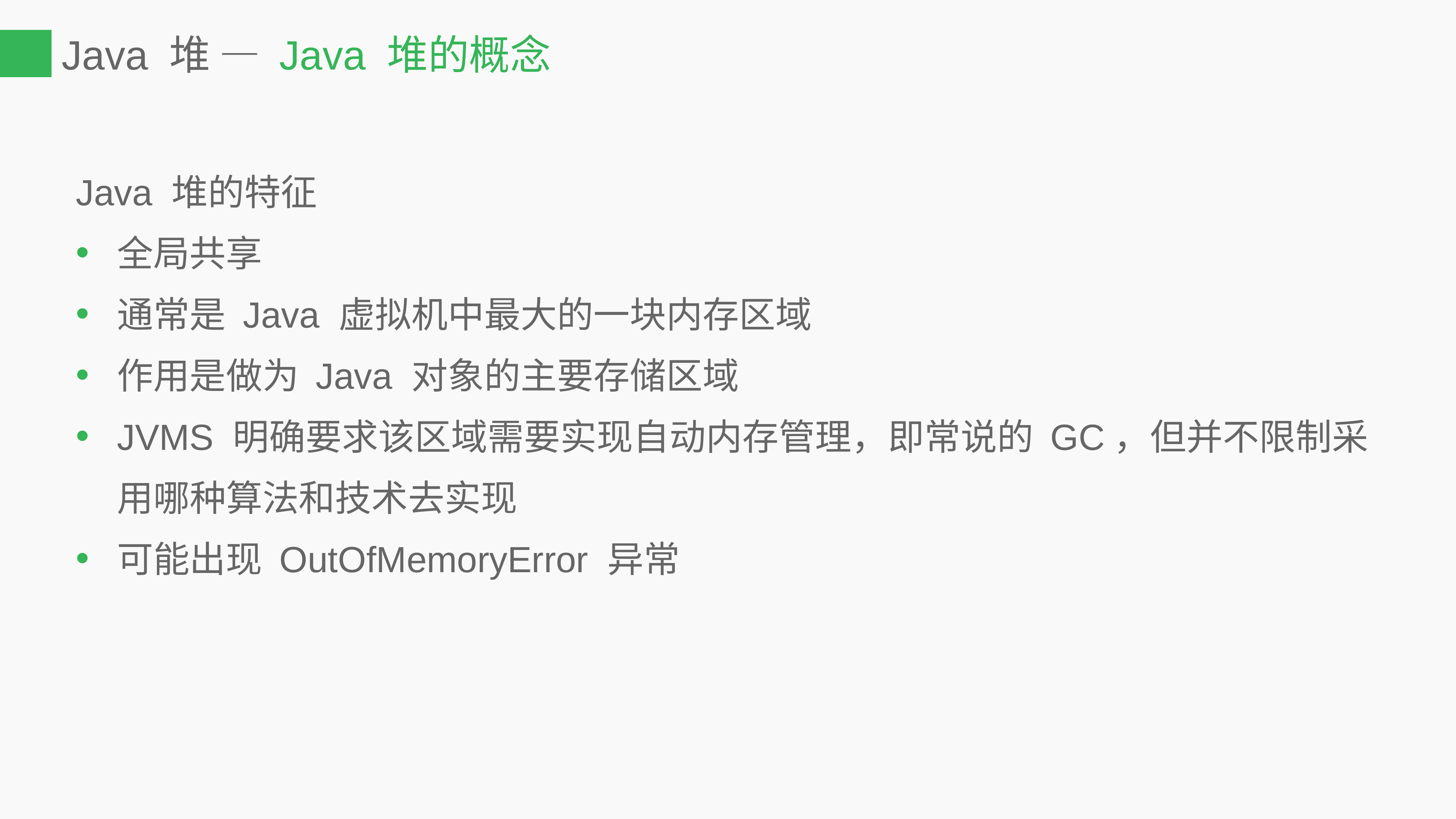

# Java 堆 — Java 堆的概念
Java 堆的特征
全局共享
通常是 Java 虚拟机中最大的一块内存区域
作用是做为 Java 对象的主要存储区域
JVMS 明确要求该区域需要实现自动内存管理，即常说的 GC，但并不限制采用哪种算法和技术去实现
可能出现 OutOfMemoryError 异常